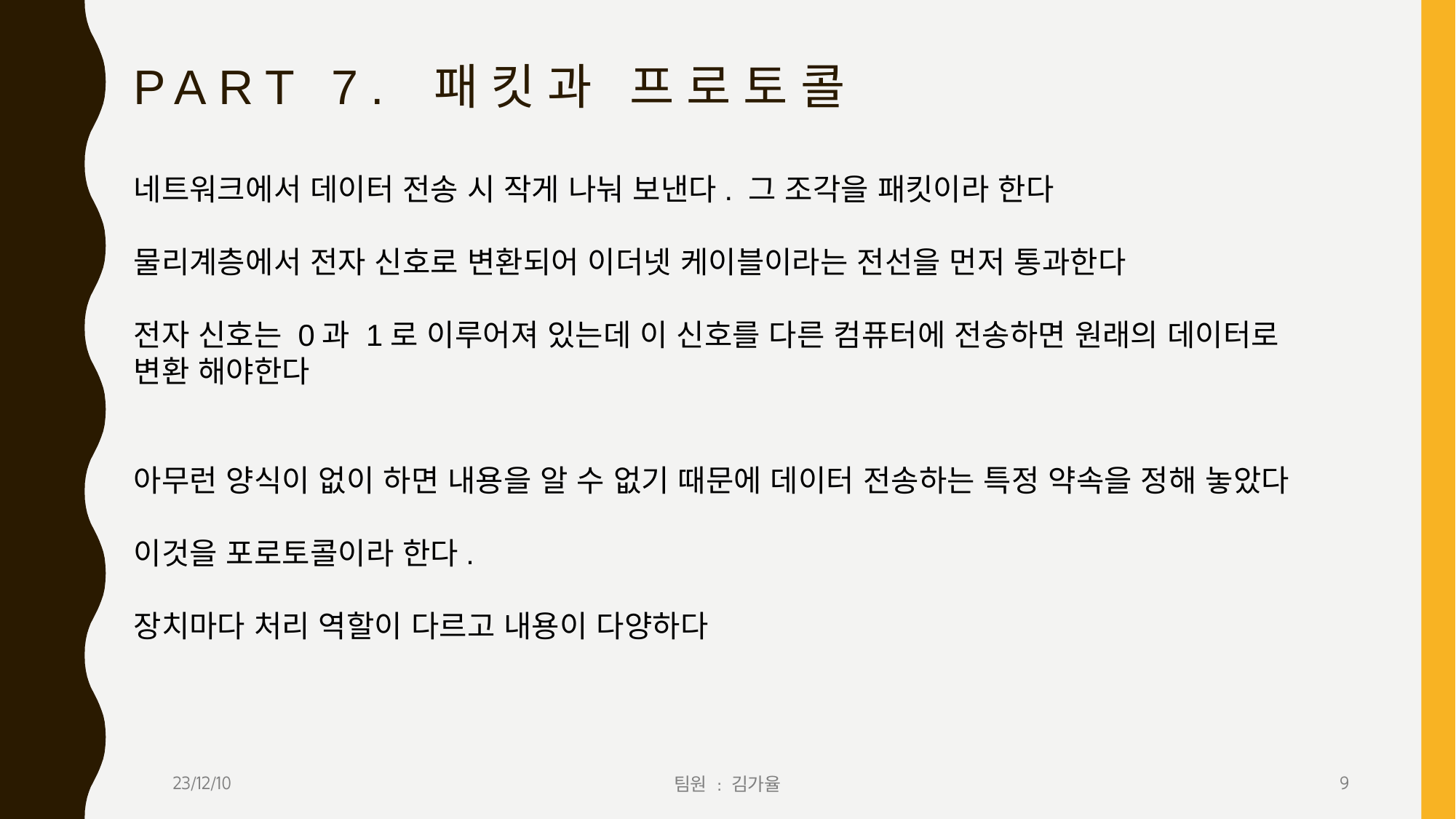

# part 7. 패킷과 프로토콜
네트워크에서 데이터 전송 시 작게 나눠 보낸다. 그 조각을 패킷이라 한다

물리계층에서 전자 신호로 변환되어 이더넷 케이블이라는 전선을 먼저 통과한다

전자 신호는 0과 1로 이루어져 있는데 이 신호를 다른 컴퓨터에 전송하면 원래의 데이터로
변환 해야한다

아무런 양식이 없이 하면 내용을 알 수 없기 때문에 데이터 전송하는 특정 약속을 정해 놓았다

이것을 포로토콜이라 한다.

장치마다 처리 역할이 다르고 내용이 다양하다

팀원 : 김가율
23/12/10
9